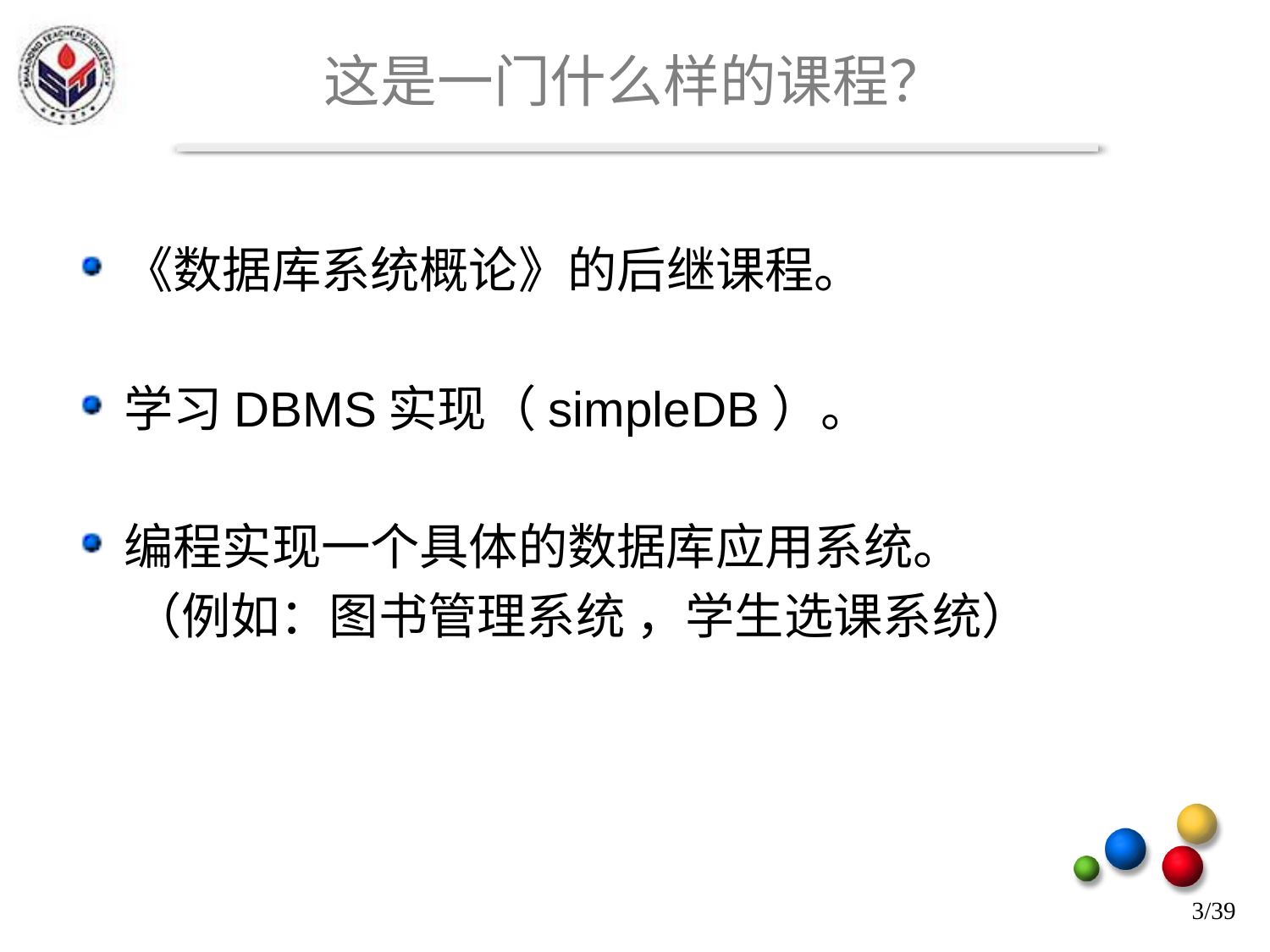

# 这是一门什么样的课程？
《数据库系统概论》的后继课程。

学习DBMS实现（simpleDB）。

编程实现一个具体的数据库应用系统。
    （例如：图书管理系统 ，学生选课系统）

3/39